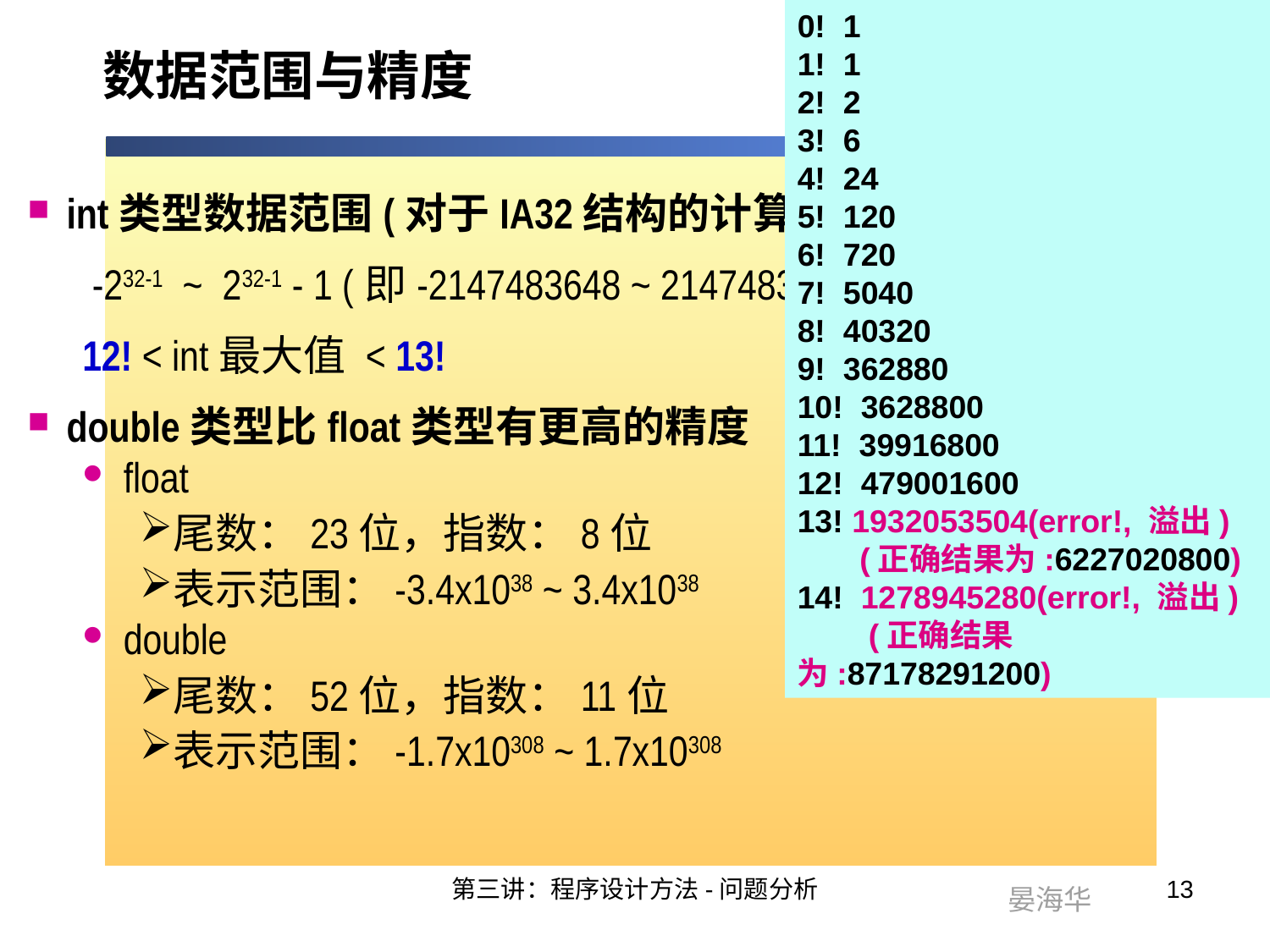

0!  1
1!  1
2!  2
3!  6
4!  24
5!  120
6!  720
7!  5040
8!  40320
9!  362880
10!  3628800
11!  39916800
12!  479001600
13! 1932053504(error!, 溢出)
       (正确结果为:6227020800)
14!  1278945280(error!, 溢出)
        (正确结果为:87178291200)
# 数据范围与精度
int类型数据范围(对于IA32结构的计算机):
 -232-1  ~  232-1 - 1 (即-2147483648 ~ 2147483647 )
12! < int最大值 < 13!
double类型比float类型有更高的精度
float
尾数：23位，指数：8位
表示范围：-3.4x1038 ~ 3.4x1038
double
尾数：52位，指数：11位
表示范围：-1.7x10308 ~ 1.7x10308
第三讲：程序设计方法-问题分析
13